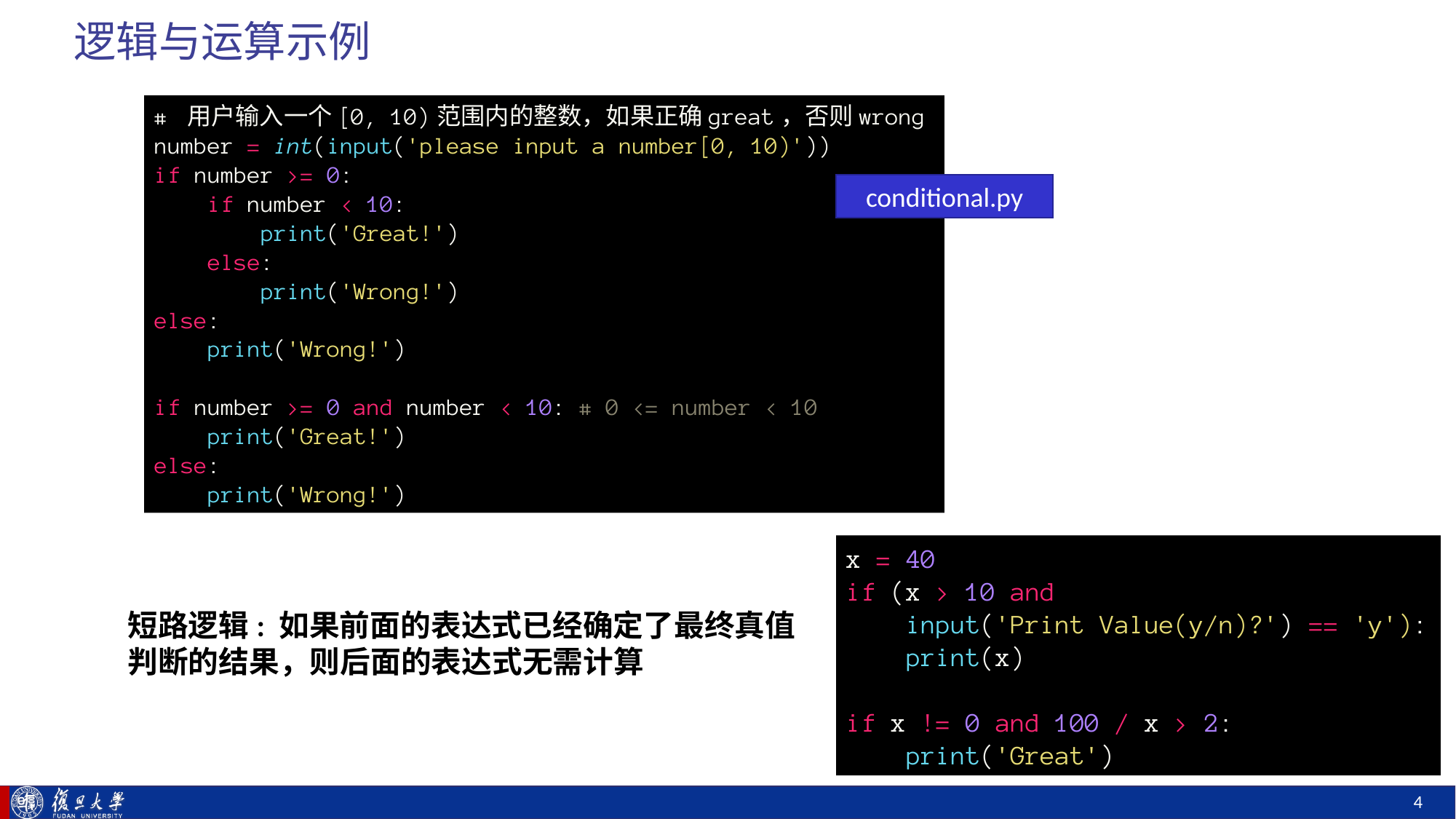

# 逻辑与运算示例

# 用户输入一个[0, 10)范围内的整数，如果正确great，否则wrong
number = int(input('please input a number[0, 10)'))
if number >= 0:
    if number < 10:
        print('Great!')
    else:
        print('Wrong!')
else:
    print('Wrong!')
if number >= 0 and number < 10: # 0 <= number < 10
    print('Great!')
else:
    print('Wrong!')
conditional.py
x = 40
if (x > 10 and
    input('Print Value(y/n)?') == 'y'):
    print(x)
if x != 0 and 100 / x > 2:
    print('Great')
短路逻辑: 如果前面的表达式已经确定了最终真值判断的结果，则后面的表达式无需计算